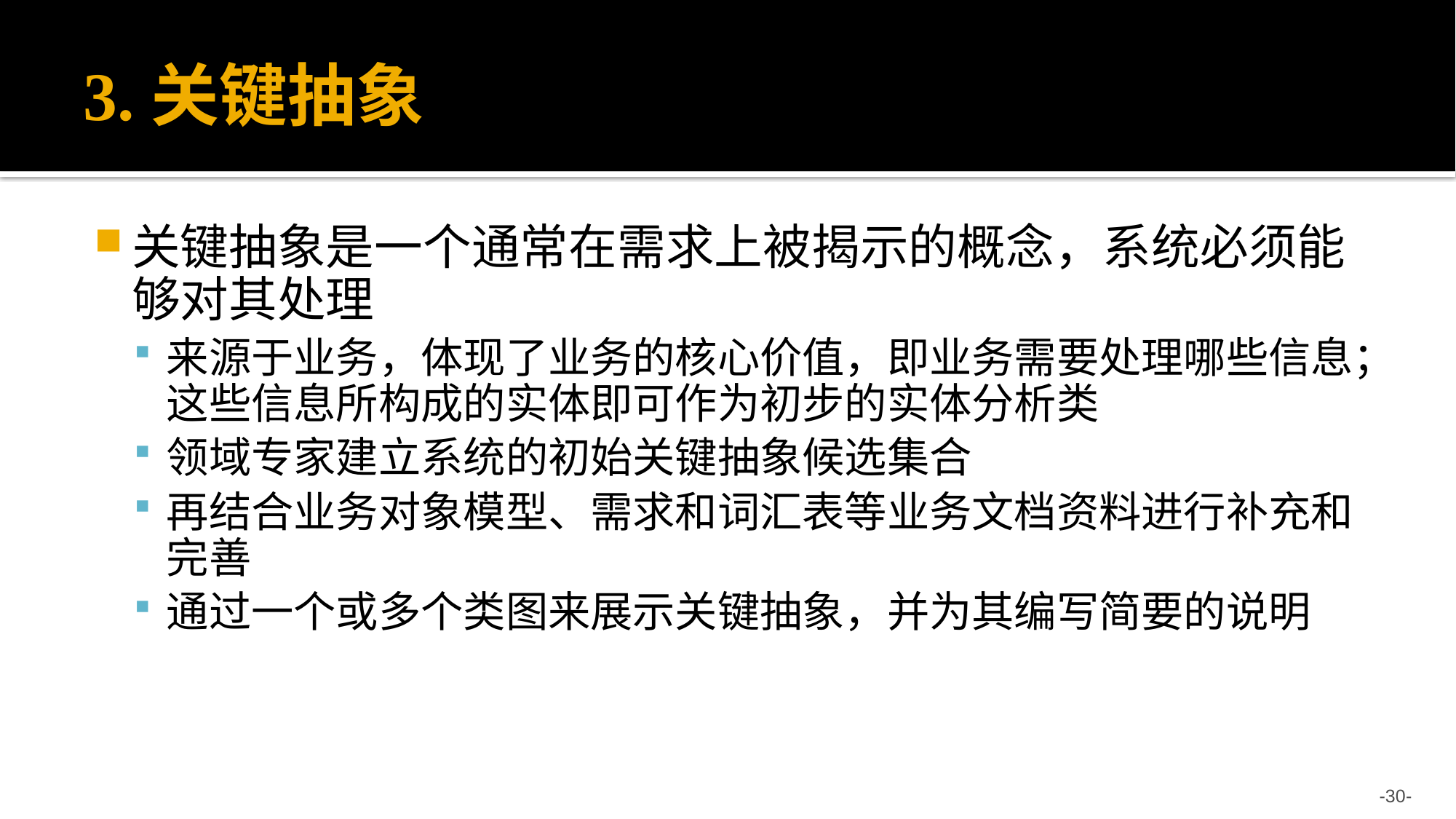

# 3.关键抽象
关键抽象是一个通常在需求上被揭示的概念，系统必须能够对其处理
来源于业务，体现了业务的核心价值，即业务需要处理哪些信息；这些信息所构成的实体即可作为初步的实体分析类
领域专家建立系统的初始关键抽象候选集合
再结合业务对象模型、需求和词汇表等业务文档资料进行补充和完善
通过一个或多个类图来展示关键抽象，并为其编写简要的说明
-30-